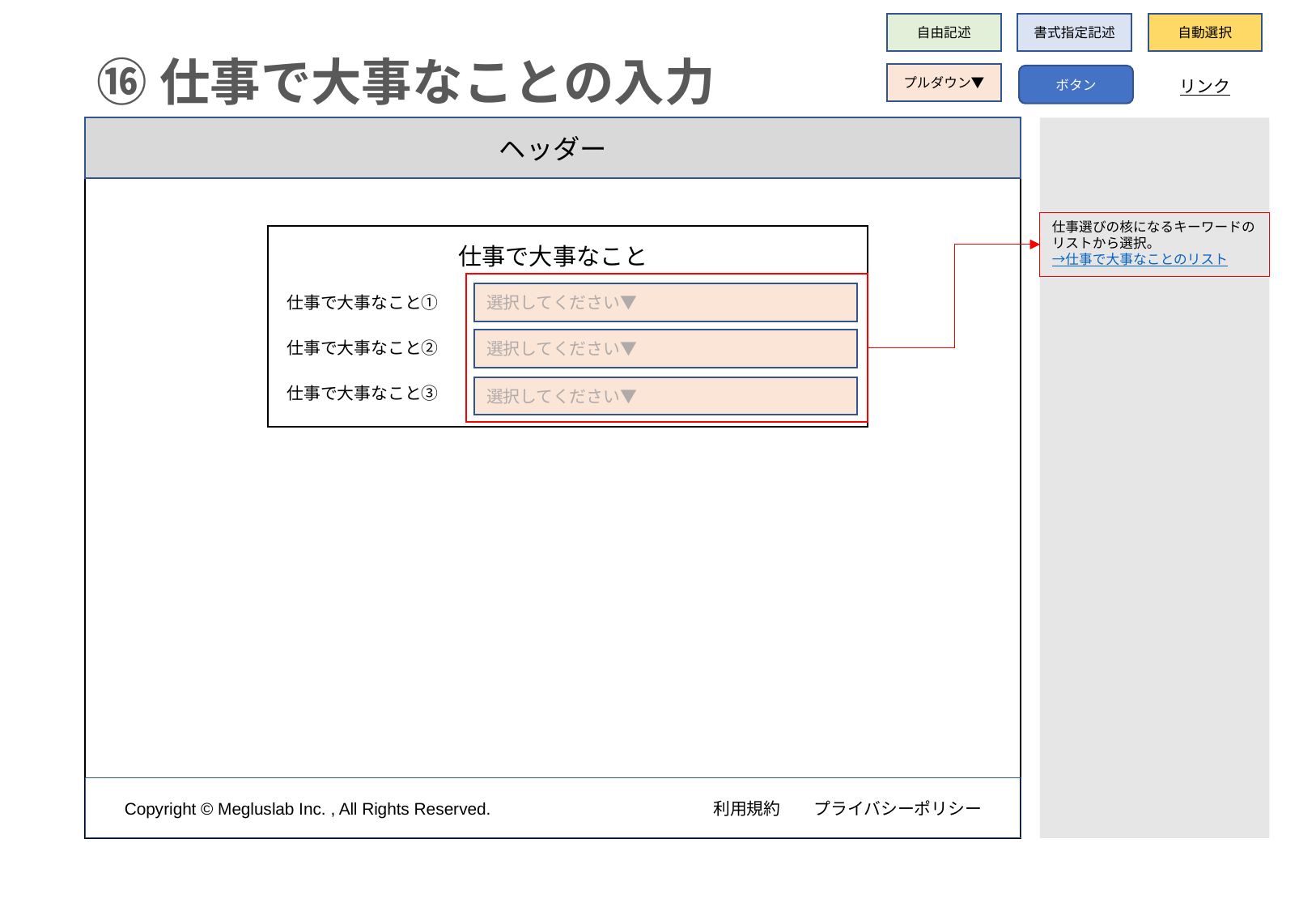

自由記述
書式指定記述
自動選択
⑯仕事で大事なことの入力
プルダウン▼
ボタン
リンク

ヘッダー

仕事選びの核になるキーワードのリストから選択。
→仕事で大事なことのリスト

仕事で大事なこと

選択してください▼
仕事で大事なこと①
選択してください▼
仕事で大事なこと②
仕事で大事なこと③
選択してください▼
Copyright © Megluslab Inc. , All Rights Reserved.　　　　　　　　　　　　　利用規約　　プライバシーポリシー